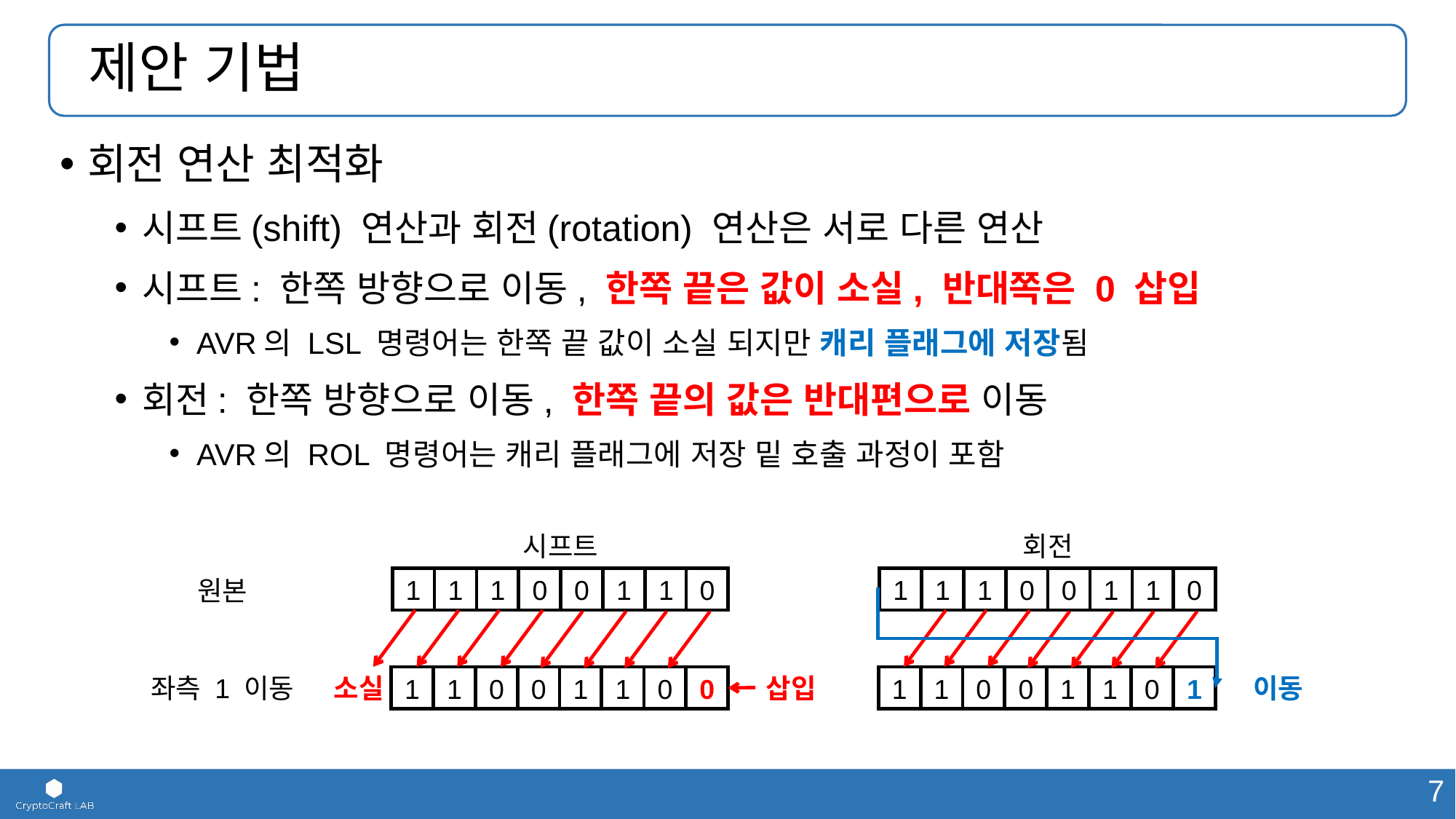

# 제안 기법
회전 연산 최적화
시프트(shift) 연산과 회전(rotation) 연산은 서로 다른 연산
시프트: 한쪽 방향으로 이동, 한쪽 끝은 값이 소실, 반대쪽은 0 삽입
AVR의 LSL 명령어는 한쪽 끝 값이 소실 되지만 캐리 플래그에 저장됨
회전: 한쪽 방향으로 이동, 한쪽 끝의 값은 반대편으로 이동
AVR의 ROL 명령어는 캐리 플래그에 저장 밑 호출 과정이 포함
시프트
회전
1
1
1
0
0
1
1
0
1
1
1
0
0
1
1
0
원본
삽입
이동
좌측 1 이동
소실
1
1
0
0
1
1
0
0
1
1
0
0
1
1
0
1